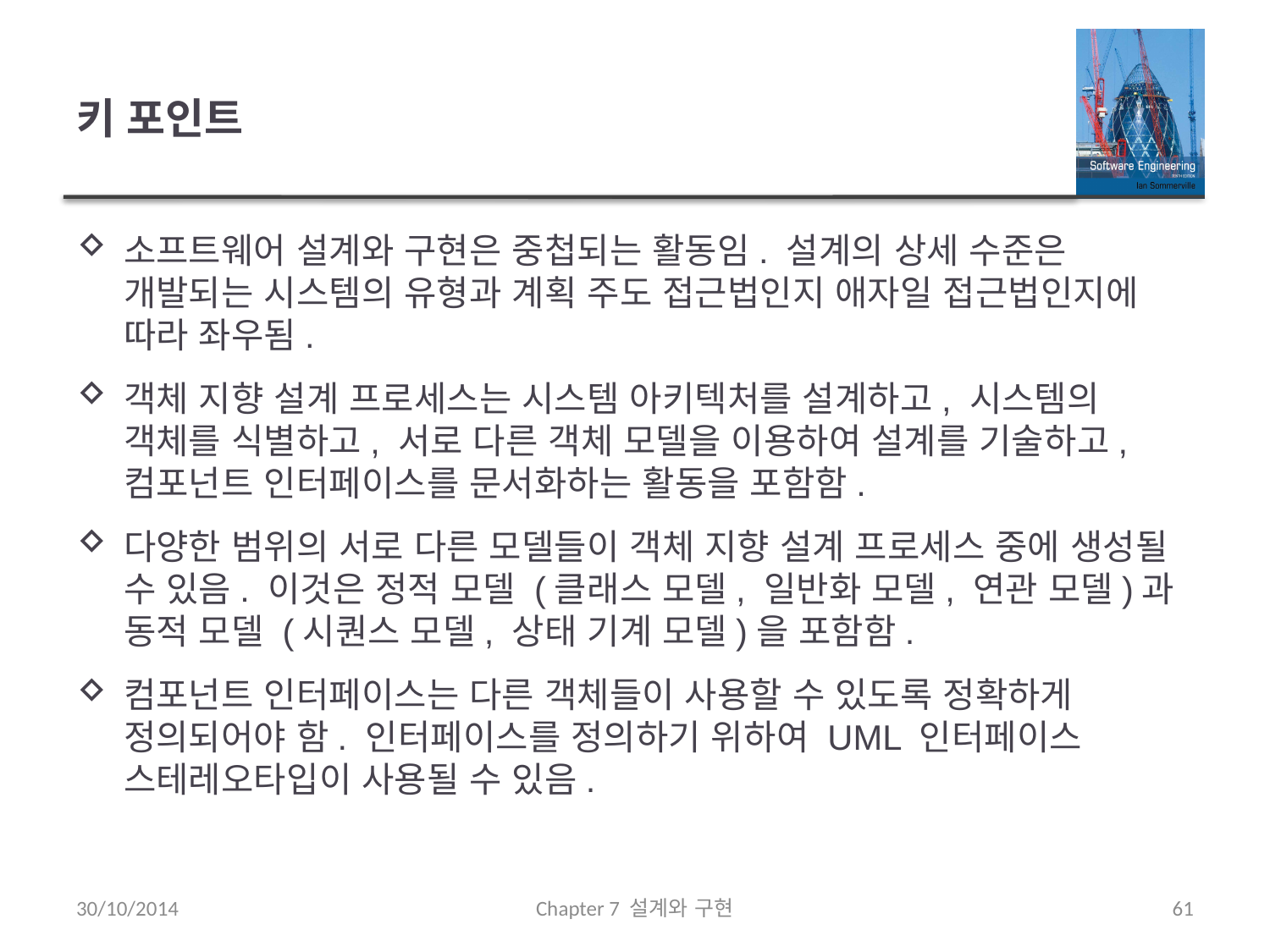

# 키 포인트
소프트웨어 설계와 구현은 중첩되는 활동임. 설계의 상세 수준은 개발되는 시스템의 유형과 계획 주도 접근법인지 애자일 접근법인지에 따라 좌우됨.
객체 지향 설계 프로세스는 시스템 아키텍처를 설계하고, 시스템의 객체를 식별하고, 서로 다른 객체 모델을 이용하여 설계를 기술하고, 컴포넌트 인터페이스를 문서화하는 활동을 포함함.
다양한 범위의 서로 다른 모델들이 객체 지향 설계 프로세스 중에 생성될 수 있음. 이것은 정적 모델 (클래스 모델, 일반화 모델, 연관 모델)과 동적 모델 (시퀀스 모델, 상태 기계 모델)을 포함함.
컴포넌트 인터페이스는 다른 객체들이 사용할 수 있도록 정확하게 정의되어야 함. 인터페이스를 정의하기 위하여 UML 인터페이스 스테레오타입이 사용될 수 있음.

30/10/2014
Chapter 7 설계와 구현
61